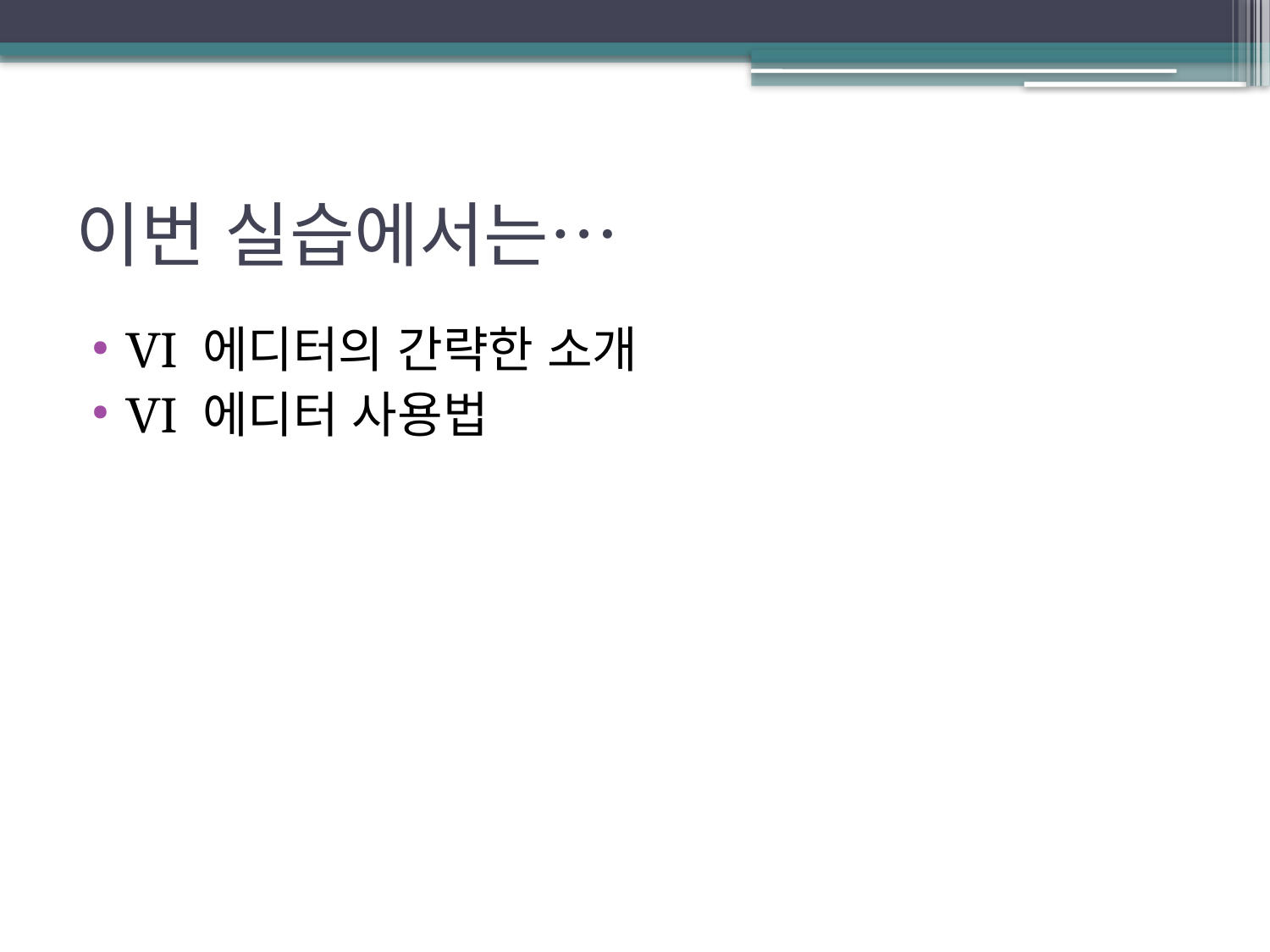

# 이번 실습에서는…
VI 에디터의 간략한 소개
VI 에디터 사용법